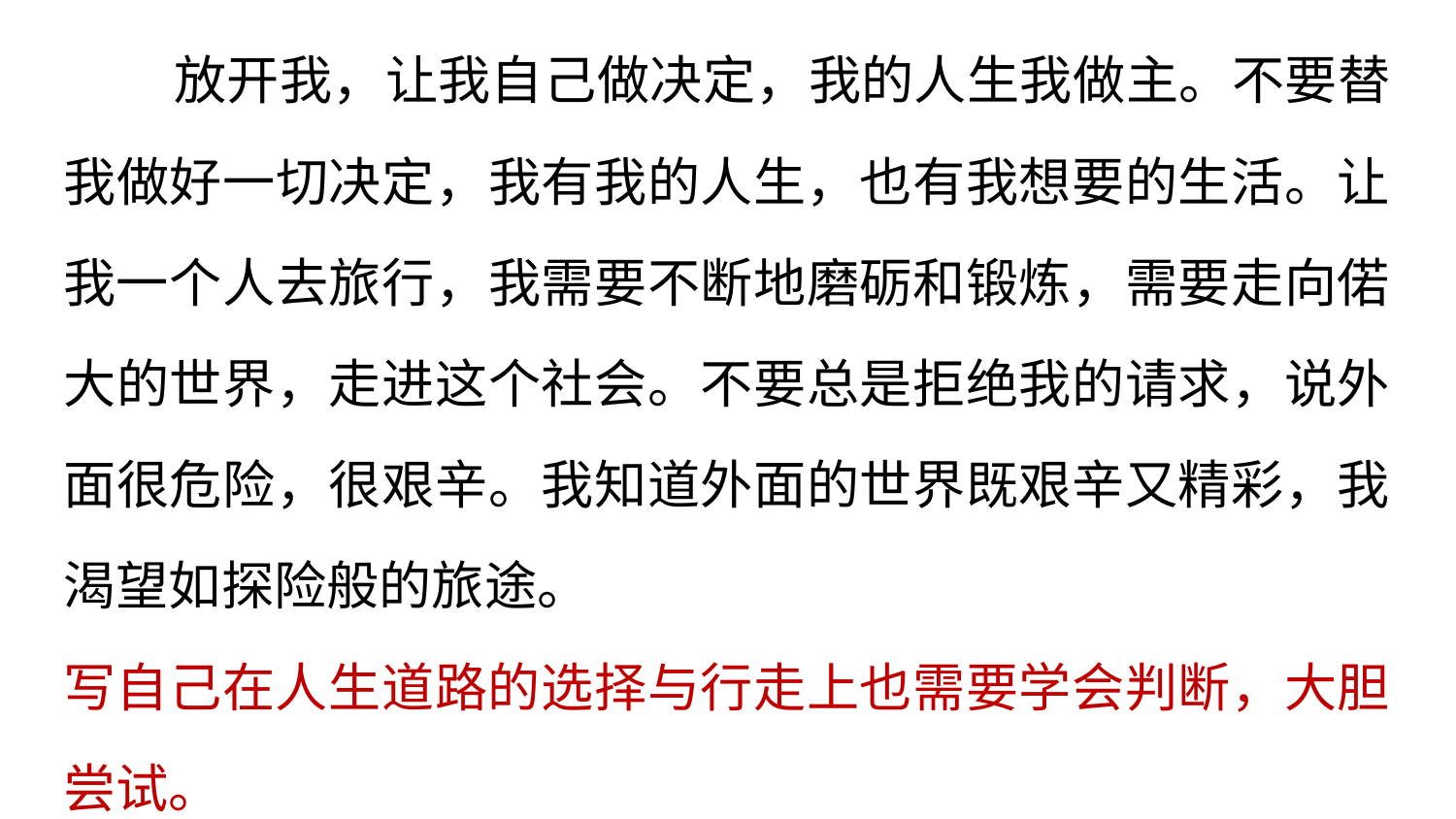

放开我，让我自己做决定，我的人生我做主。不要替我做好一切决定，我有我的人生，也有我想要的生活。让我一个人去旅行，我需要不断地磨砺和锻炼，需要走向偌大的世界，走进这个社会。不要总是拒绝我的请求，说外面很危险，很艰辛。我知道外面的世界既艰辛又精彩，我渴望如探险般的旅途。
写自己在人生道路的选择与行走上也需要学会判断，大胆尝试。